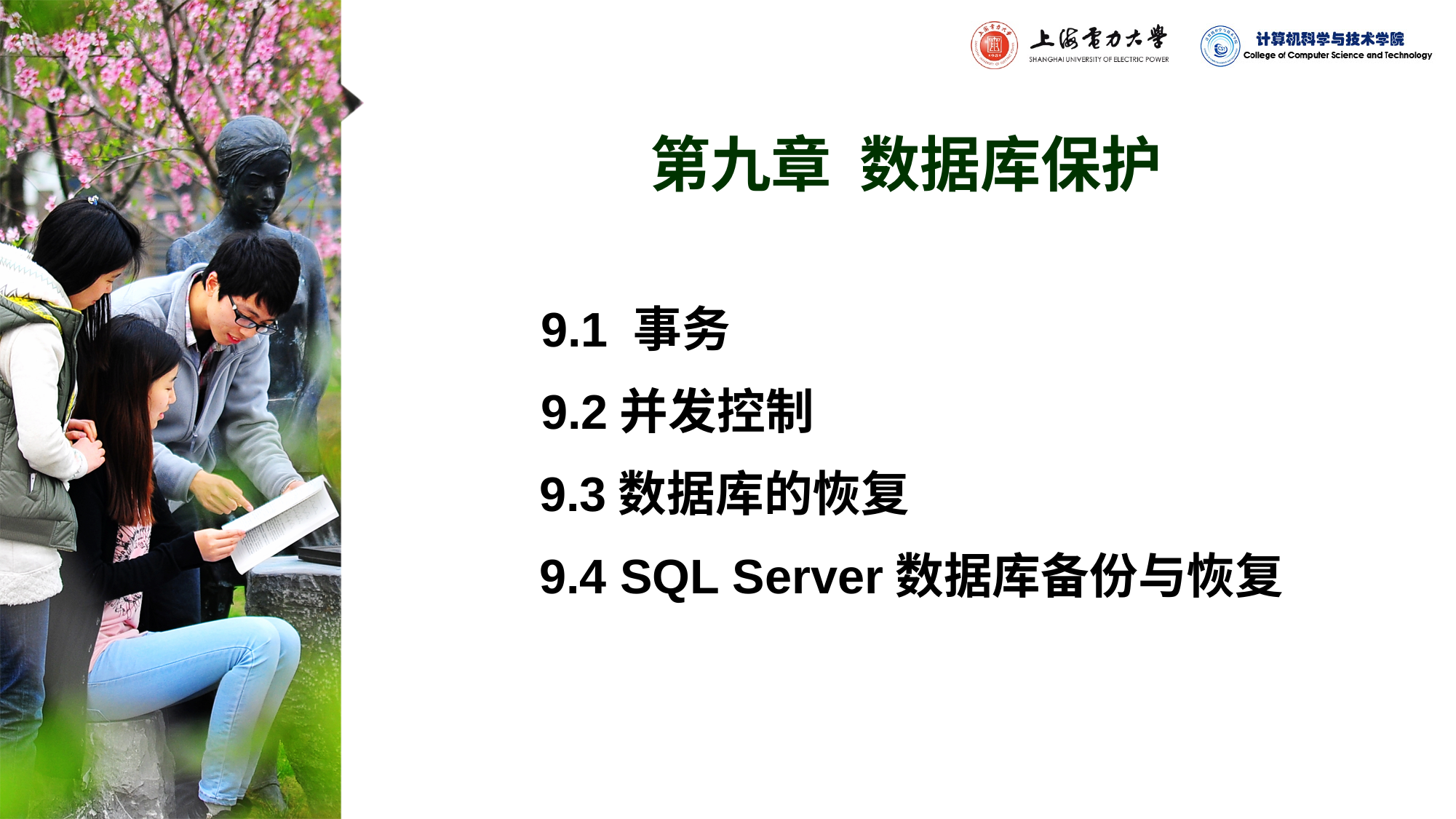

第九章  数据库保护

	9.1 事务
	9.2并发控制
        9.3数据库的恢复
        9.4 SQL Server数据库备份与恢复